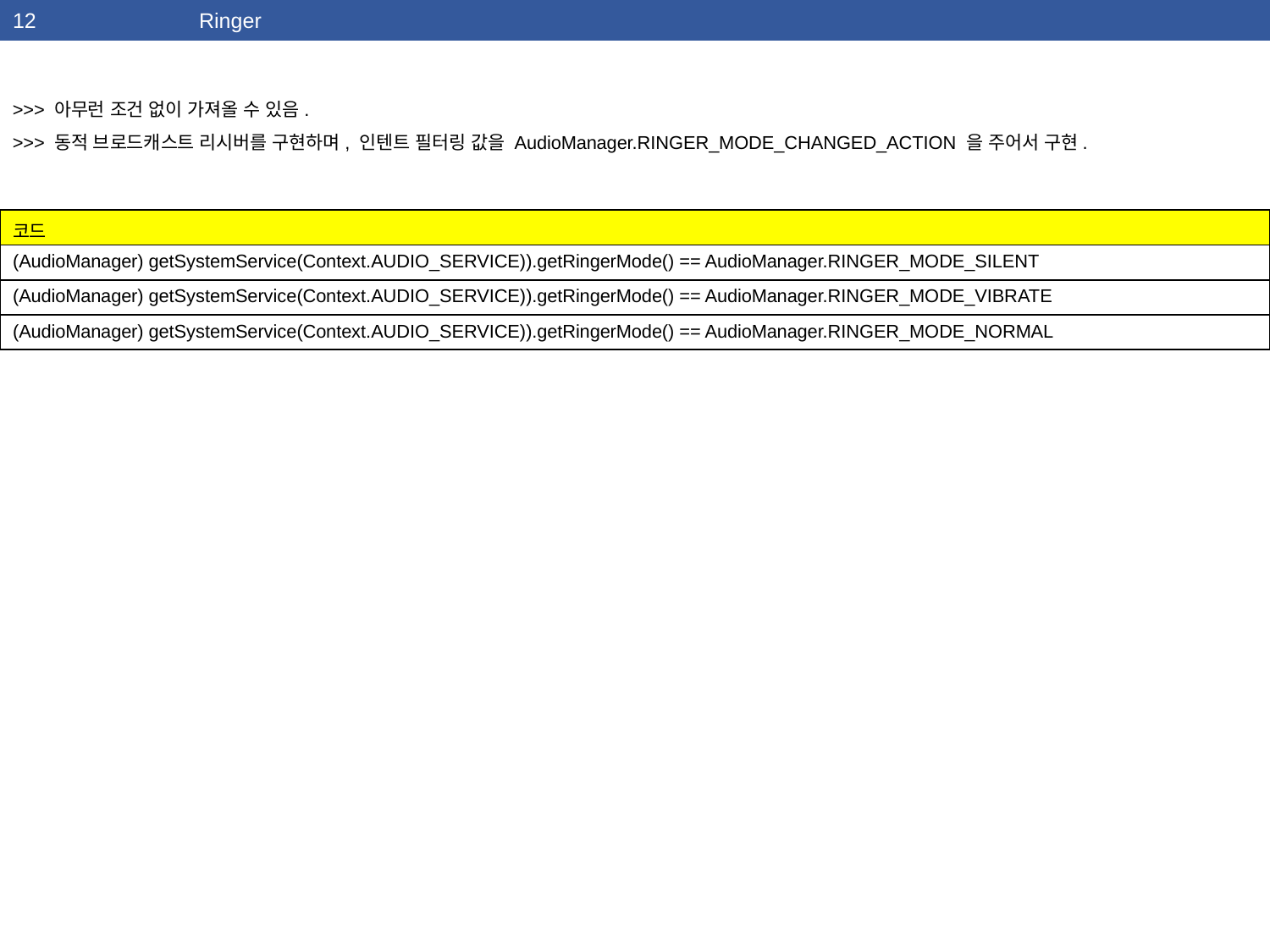

| 12 | Ringer |
| --- | --- |
>>> 아무런 조건 없이 가져올 수 있음.
>>> 동적 브로드캐스트 리시버를 구현하며, 인텐트 필터링 값을 AudioManager.RINGER_MODE_CHANGED_ACTION 을 주어서 구현.
| 코드 |
| --- |
| (AudioManager) getSystemService(Context.AUDIO\_SERVICE)).getRingerMode() == AudioManager.RINGER\_MODE\_SILENT |
| (AudioManager) getSystemService(Context.AUDIO\_SERVICE)).getRingerMode() == AudioManager.RINGER\_MODE\_VIBRATE |
| (AudioManager) getSystemService(Context.AUDIO\_SERVICE)).getRingerMode() == AudioManager.RINGER\_MODE\_NORMAL |